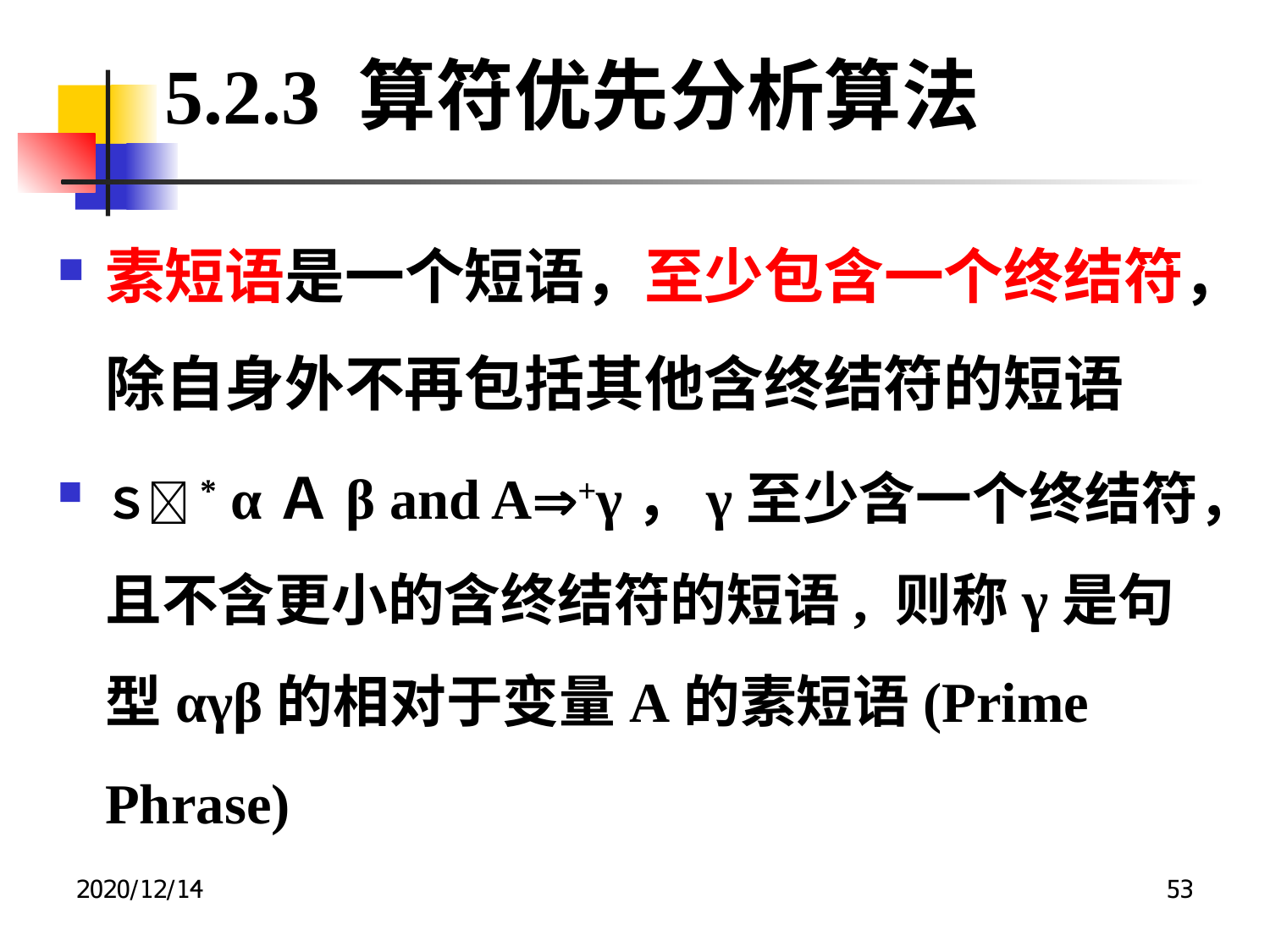

5.2.3 算符优先分析算法
素短语是一个短语，至少包含一个终结符，除自身外不再包括其他含终结符的短语
Ｓ⇒* αＡβ and A⇒+γ，γ至少含一个终结符，且不含更小的含终结符的短语, 则称γ是句型αγβ的相对于变量A的素短语(Prime Phrase)
2020/12/14
53